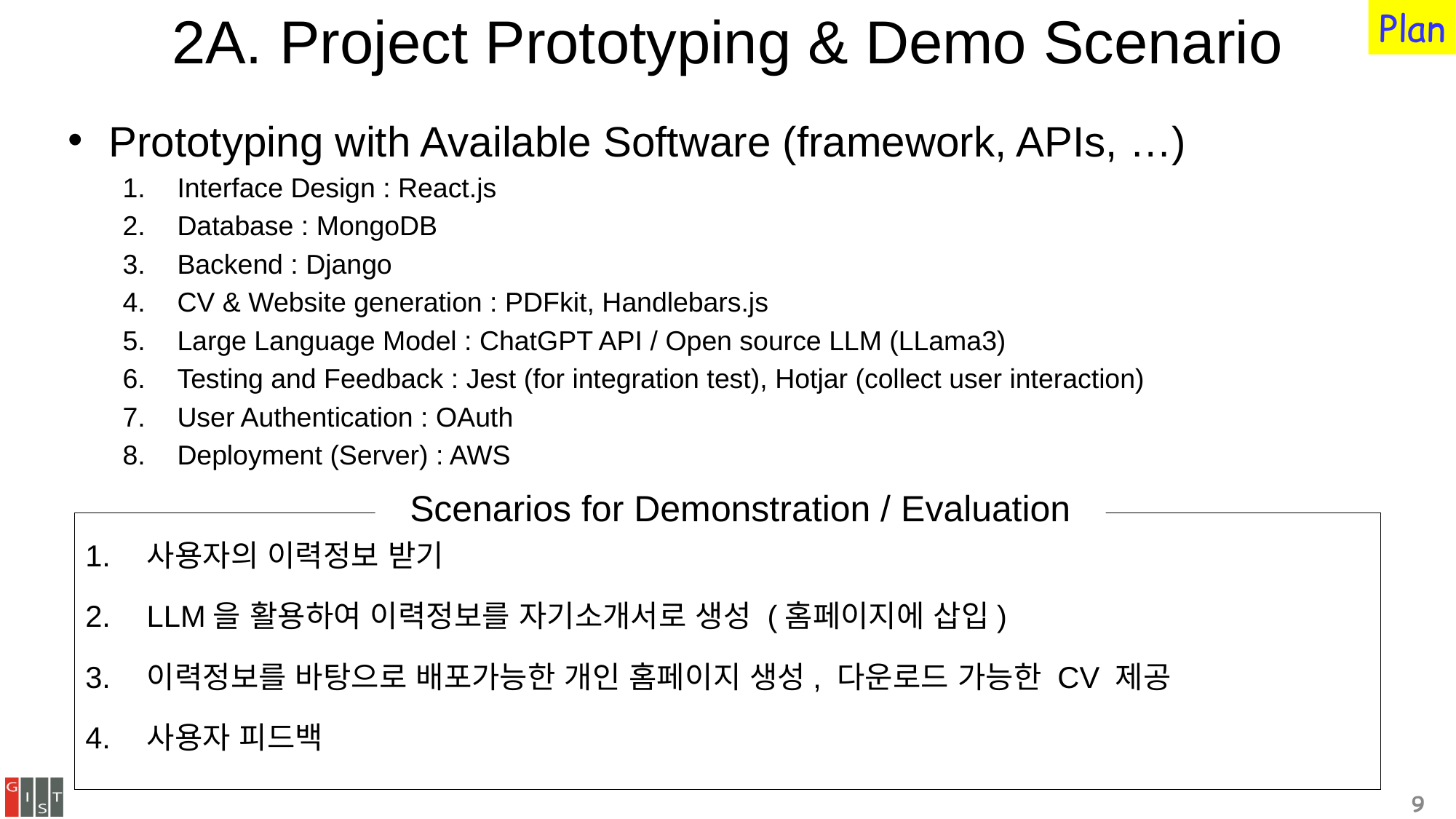

Plan
# 2A. Project Prototyping & Demo Scenario
Prototyping with Available Software (framework, APIs, …)
Interface Design : React.js
Database : MongoDB
Backend : Django
CV & Website generation : PDFkit, Handlebars.js
Large Language Model : ChatGPT API / Open source LLM (LLama3)
Testing and Feedback : Jest (for integration test), Hotjar (collect user interaction)
User Authentication : OAuth
Deployment (Server) : AWS

Scenarios for Demonstration / Evaluation
사용자의 이력정보 받기
LLM을 활용하여 이력정보를 자기소개서로 생성 (홈페이지에 삽입)
이력정보를 바탕으로 배포가능한 개인 홈페이지 생성, 다운로드 가능한 CV 제공
사용자 피드백
9